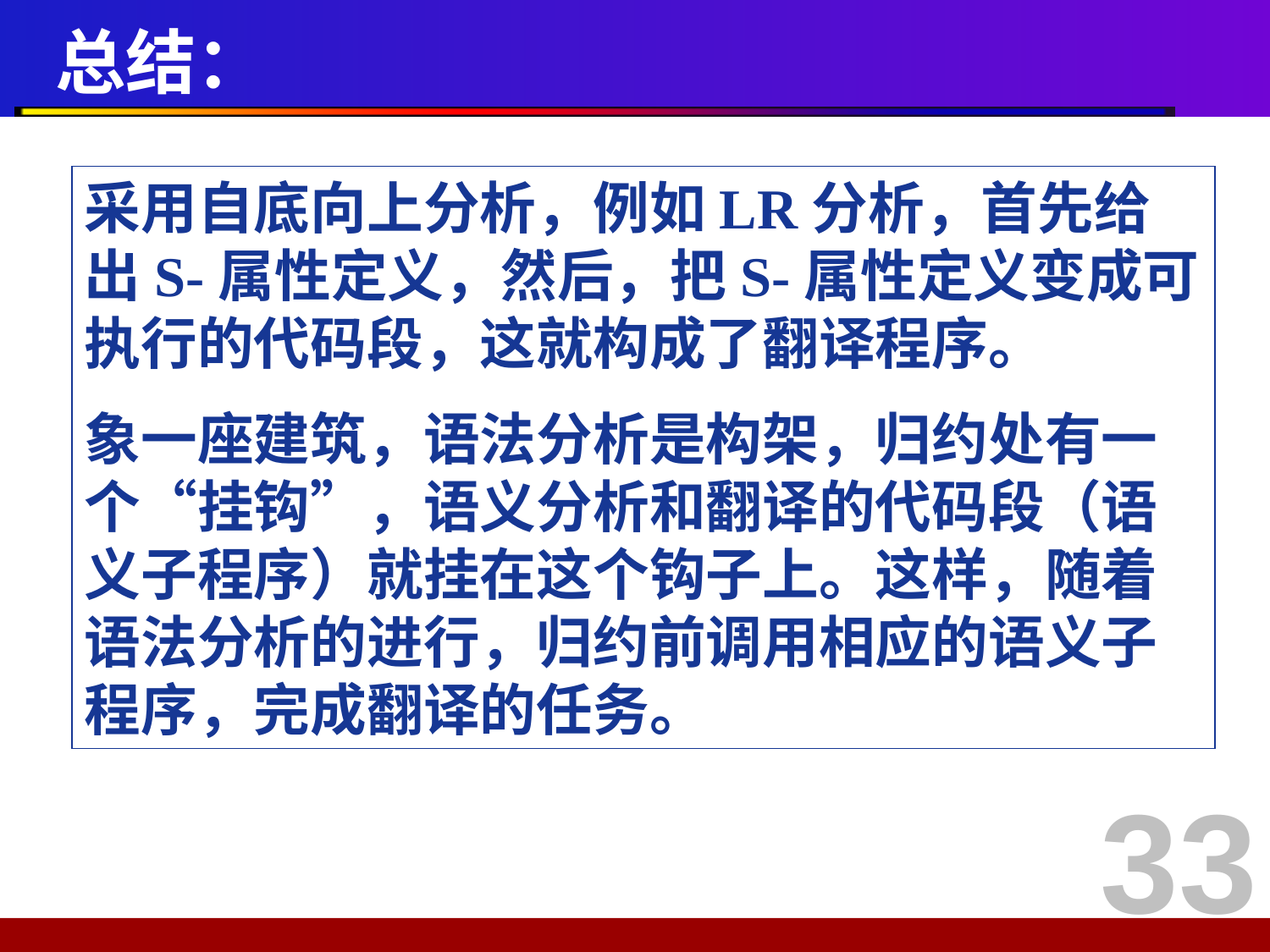

# 总结：
采用自底向上分析，例如LR分析，首先给出S-属性定义，然后，把S-属性定义变成可执行的代码段，这就构成了翻译程序。
象一座建筑，语法分析是构架，归约处有一个“挂钩”，语义分析和翻译的代码段（语义子程序）就挂在这个钩子上。这样，随着语法分析的进行，归约前调用相应的语义子程序，完成翻译的任务。
33